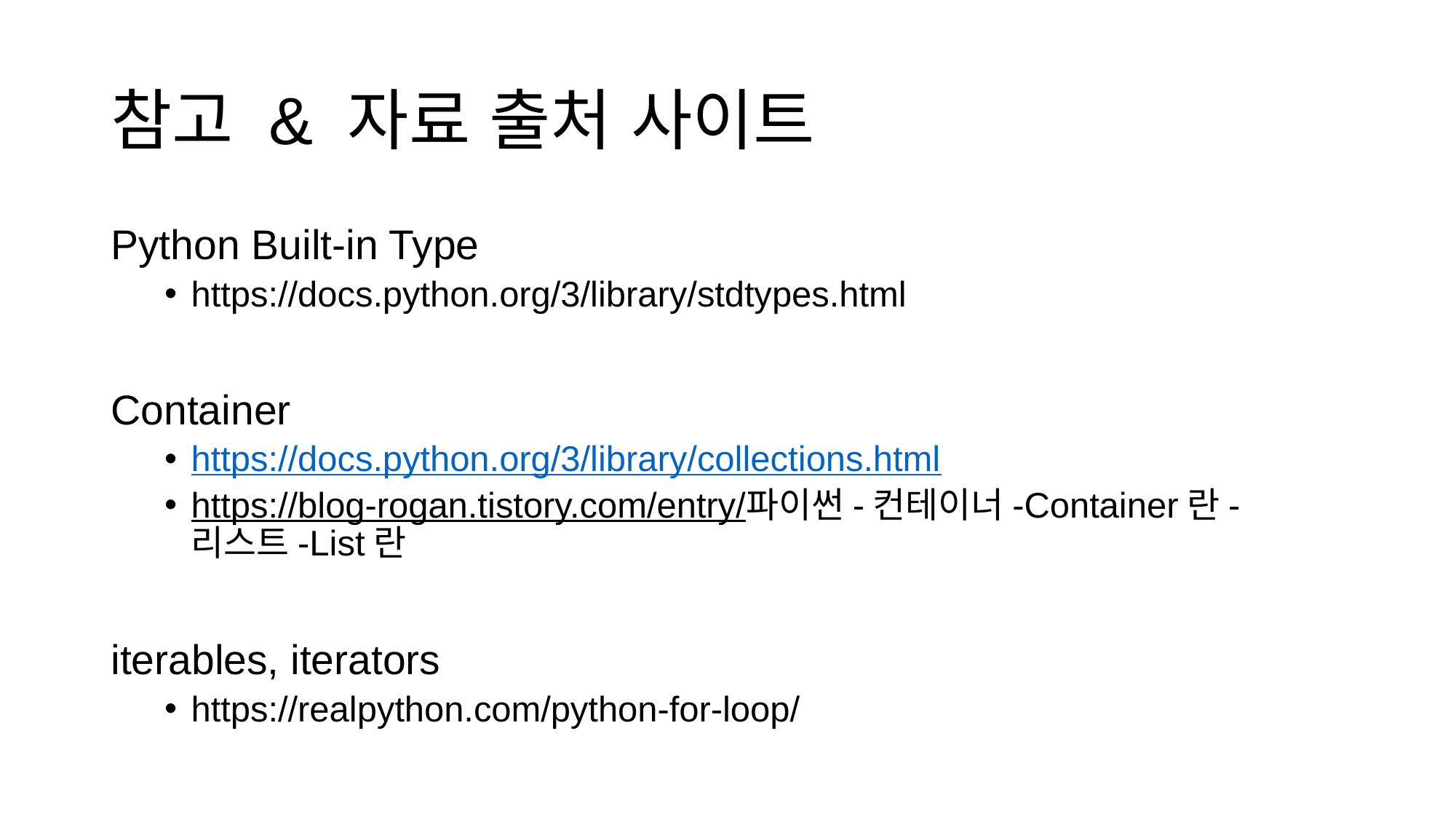

# 참고 & 자료 출처 사이트
Python Built-in Type
https://docs.python.org/3/library/stdtypes.html

Container
https://docs.python.org/3/library/collections.html
https://blog-rogan.tistory.com/entry/파이썬-컨테이너-Container란-리스트-List란

iterables, iterators
https://realpython.com/python-for-loop/